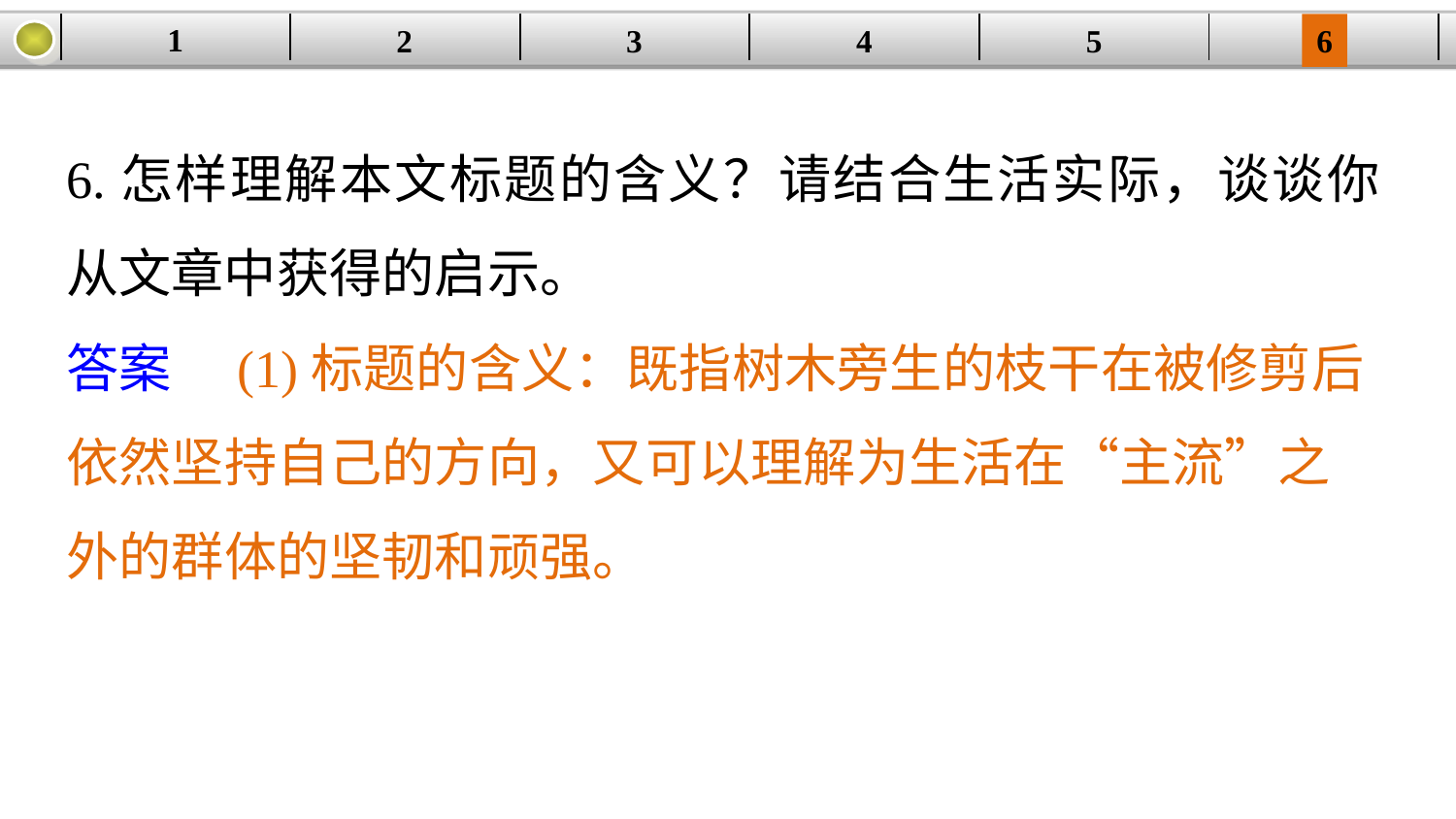

1
2
3
4
|  |  |  |  |  |  |
| --- | --- | --- | --- | --- | --- |
5
6

6.怎样理解本文标题的含义？请结合生活实际，谈谈你从文章中获得的启示。
答案　(1)标题的含义：既指树木旁生的枝干在被修剪后依然坚持自己的方向，又可以理解为生活在“主流”之外的群体的坚韧和顽强。